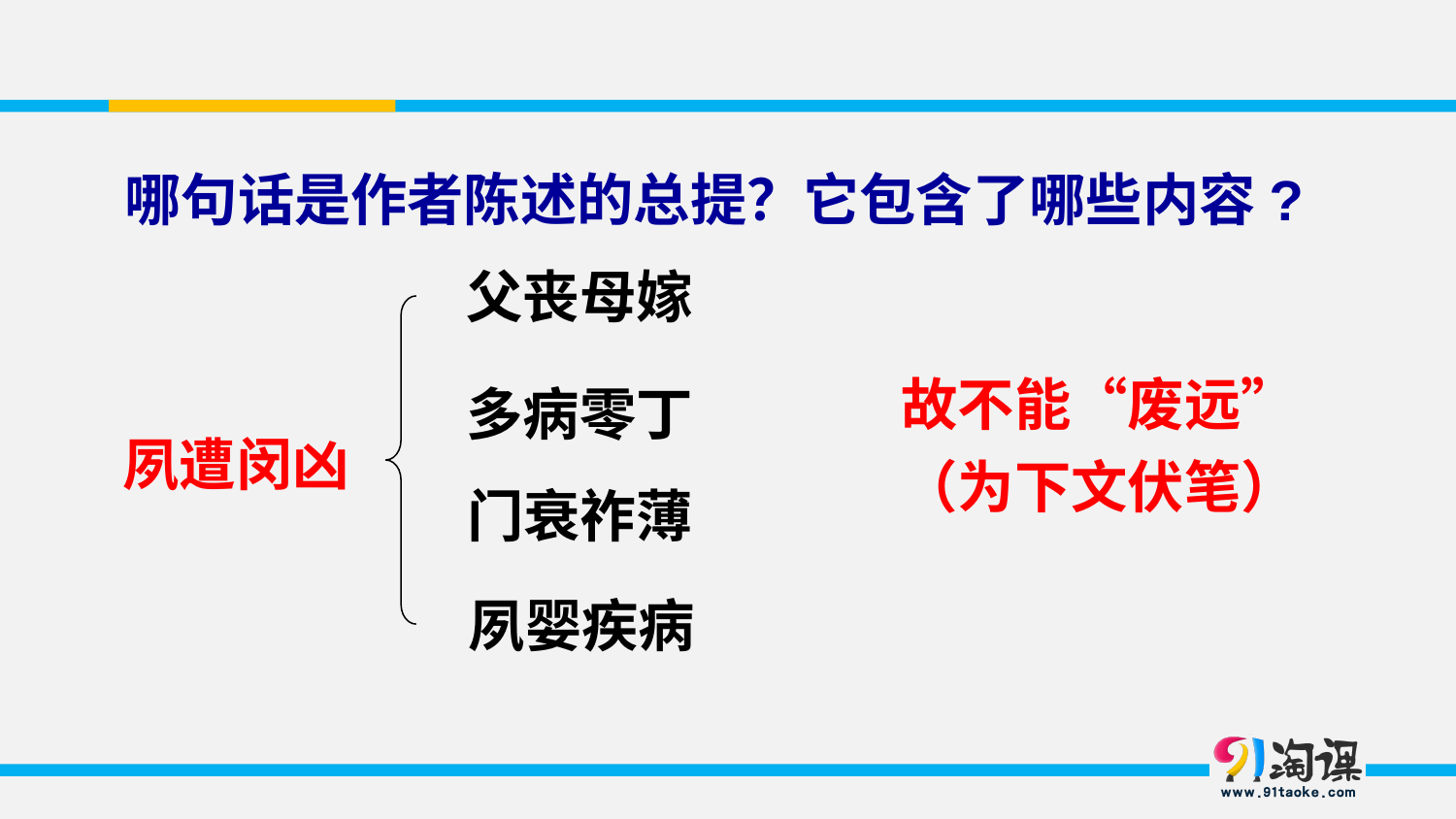

哪句话是作者陈述的总提？它包含了哪些内容?
父丧母嫁

多病零丁
故不能“废远”
（为下文伏笔）
夙遭闵凶
门衰祚薄
夙婴疾病